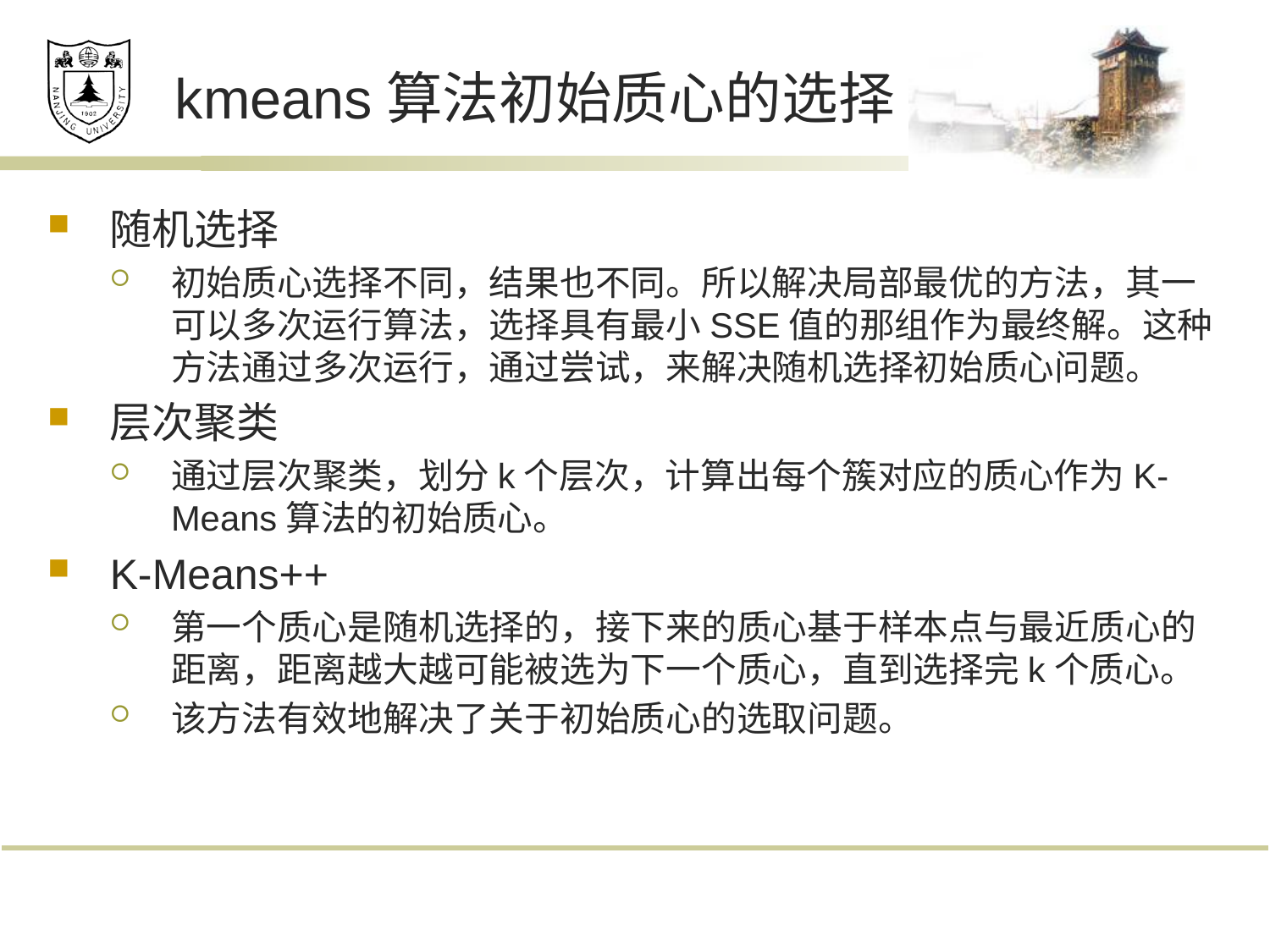

# kmeans算法初始质心的选择
随机选择
初始质心选择不同，结果也不同。所以解决局部最优的方法，其一可以多次运行算法，选择具有最小SSE值的那组作为最终解。这种方法通过多次运行，通过尝试，来解决随机选择初始质心问题。
层次聚类
通过层次聚类，划分k个层次，计算出每个簇对应的质心作为K-Means算法的初始质心。
K-Means++
第一个质心是随机选择的，接下来的质心基于样本点与最近质心的距离，距离越大越可能被选为下一个质心，直到选择完k个质心。
该方法有效地解决了关于初始质心的选取问题。